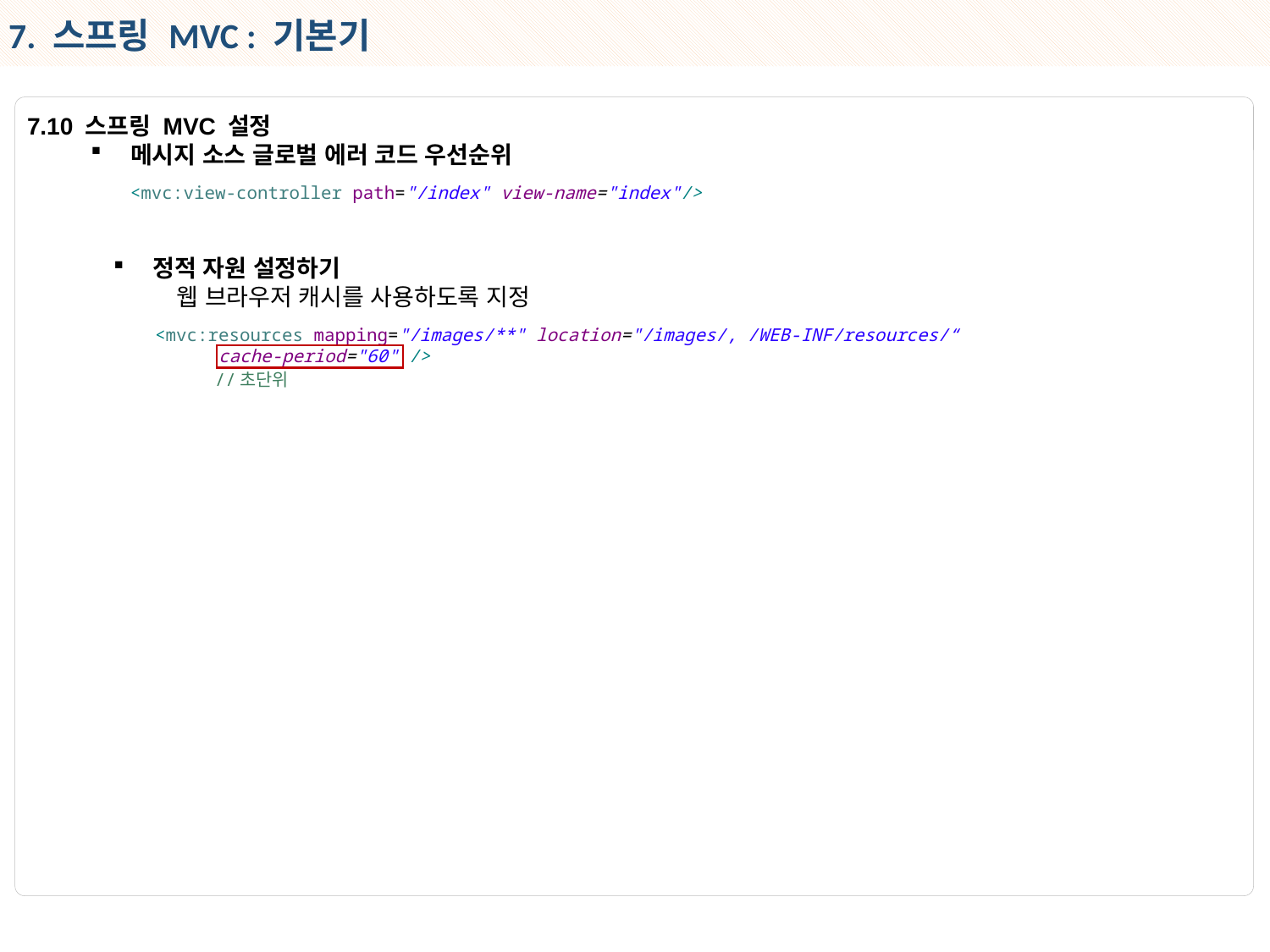

7. 스프링 MVC : 기본기
7.10 스프링 MVC 설정
메시지 소스 글로벌 에러 코드 우선순위
<mvc:view-controller path="/index" view-name="index"/>
정적 자원 설정하기
웹 브라우저 캐시를 사용하도록 지정
<mvc:resources mapping="/images/**" location="/images/, /WEB-INF/resources/“
cache-period="60" />

//초단위